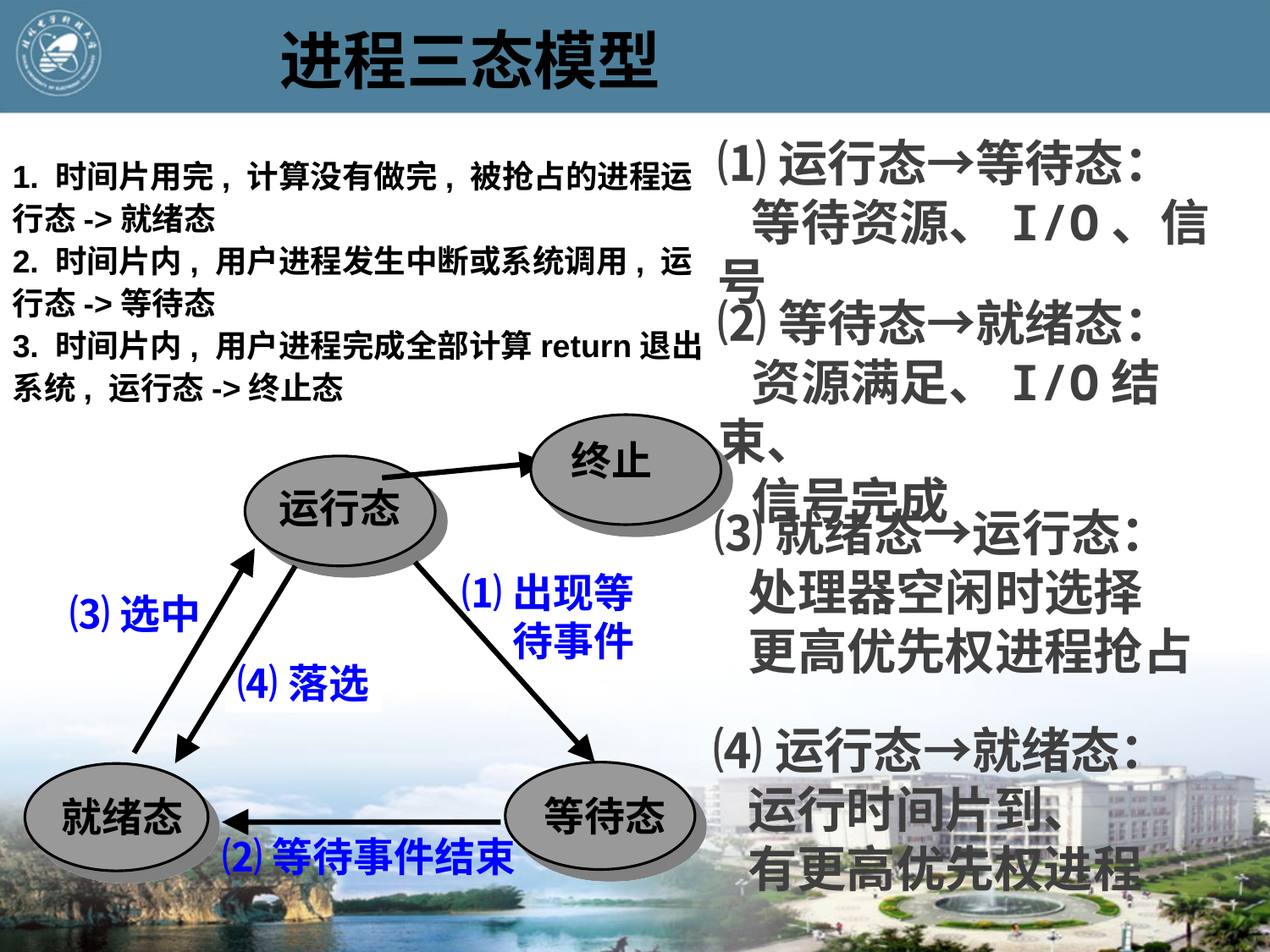

# 进程三态模型
⑴运行态→等待态：
  等待资源、I/O、信号
1. 时间片用完, 计算没有做完, 被抢占的进程运行态->就绪态
2. 时间片内, 用户进程发生中断或系统调用, 运行态->等待态
3. 时间片内, 用户进程完成全部计算return退出系统, 运行态->终止态
⑵等待态→就绪态：
  资源满足、I/O结束、
  信号完成
终止

运行态
⑶就绪态→运行态：
  处理器空闲时选择
  更高优先权进程抢占

⑴出现等待事件

⑶选中
⑷落选
⑷运行态→就绪态：
  运行时间片到、
  有更高优先权进程

等待态
就绪态

⑵等待事件结束